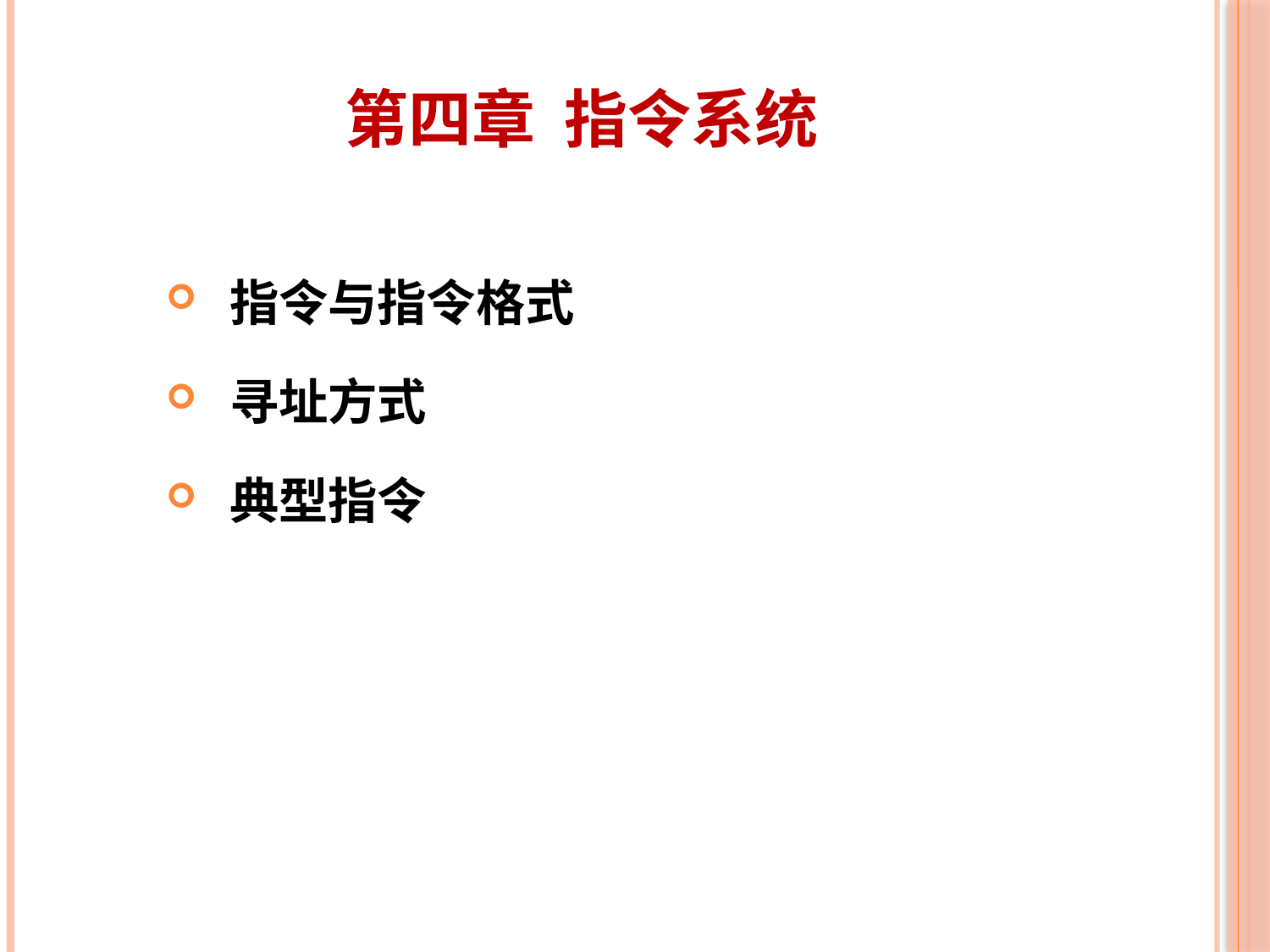

# 第四章  指令系统
指令与指令格式
寻址方式
典型指令
1